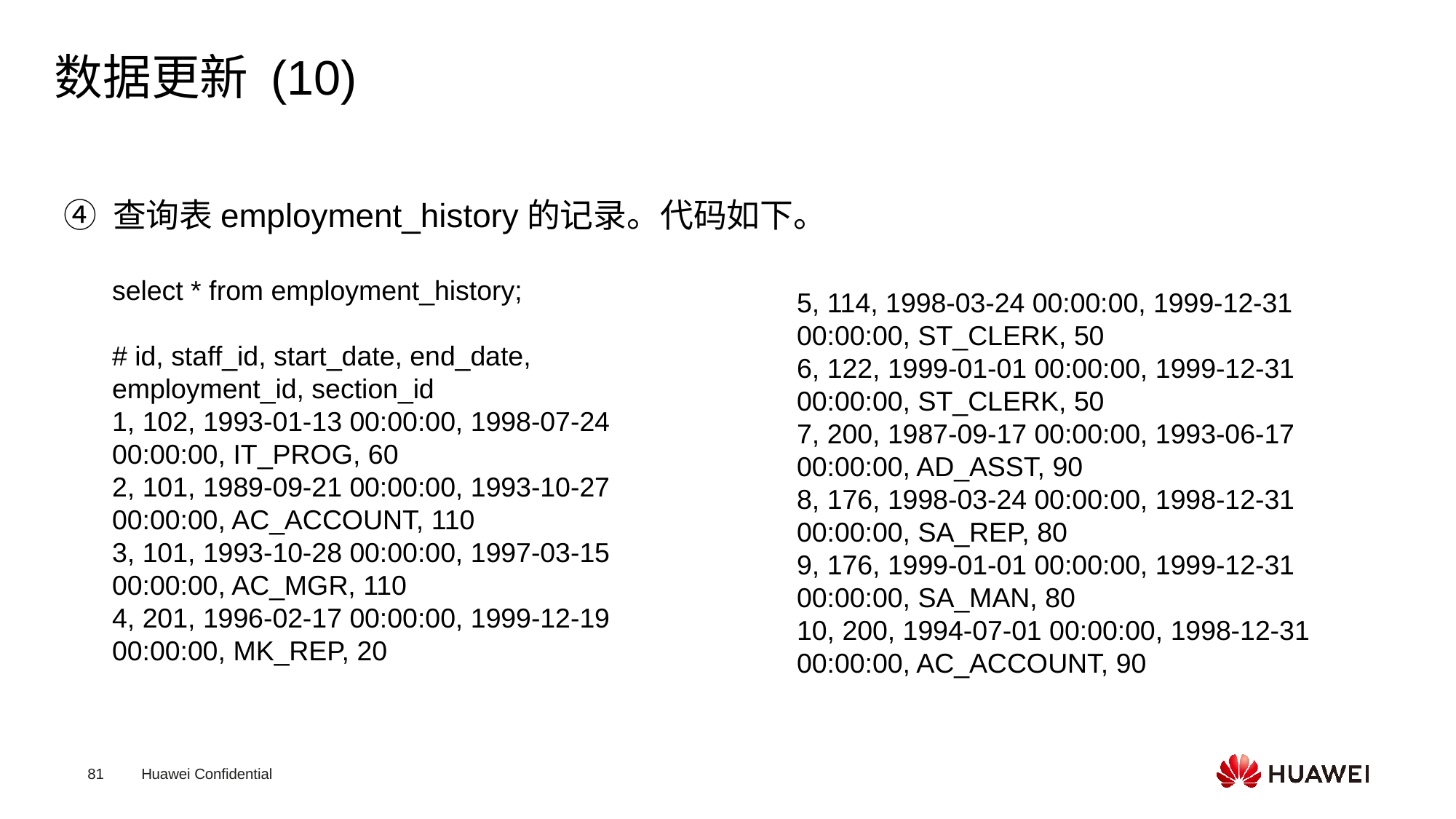

# 数据更新 (10)
④ 查询表employment_history的记录。代码如下。
select * from employment_history;   # id, staff_id, start_date, end_date, employment_id, section_id1, 102, 1993-01-13 00:00:00, 1998-07-24 00:00:00, IT_PROG, 602, 101, 1989-09-21 00:00:00, 1993-10-27 00:00:00, AC_ACCOUNT, 1103, 101, 1993-10-28 00:00:00, 1997-03-15 00:00:00, AC_MGR, 1104, 201, 1996-02-17 00:00:00, 1999-12-19 00:00:00, MK_REP, 20

5, 114, 1998-03-24 00:00:00, 1999-12-31 00:00:00, ST_CLERK, 506, 122, 1999-01-01 00:00:00, 1999-12-31 00:00:00, ST_CLERK, 507, 200, 1987-09-17 00:00:00, 1993-06-17 00:00:00, AD_ASST, 908, 176, 1998-03-24 00:00:00, 1998-12-31 00:00:00, SA_REP, 809, 176, 1999-01-01 00:00:00, 1999-12-31 00:00:00, SA_MAN, 8010, 200, 1994-07-01 00:00:00, 1998-12-31 00:00:00, AC_ACCOUNT, 90